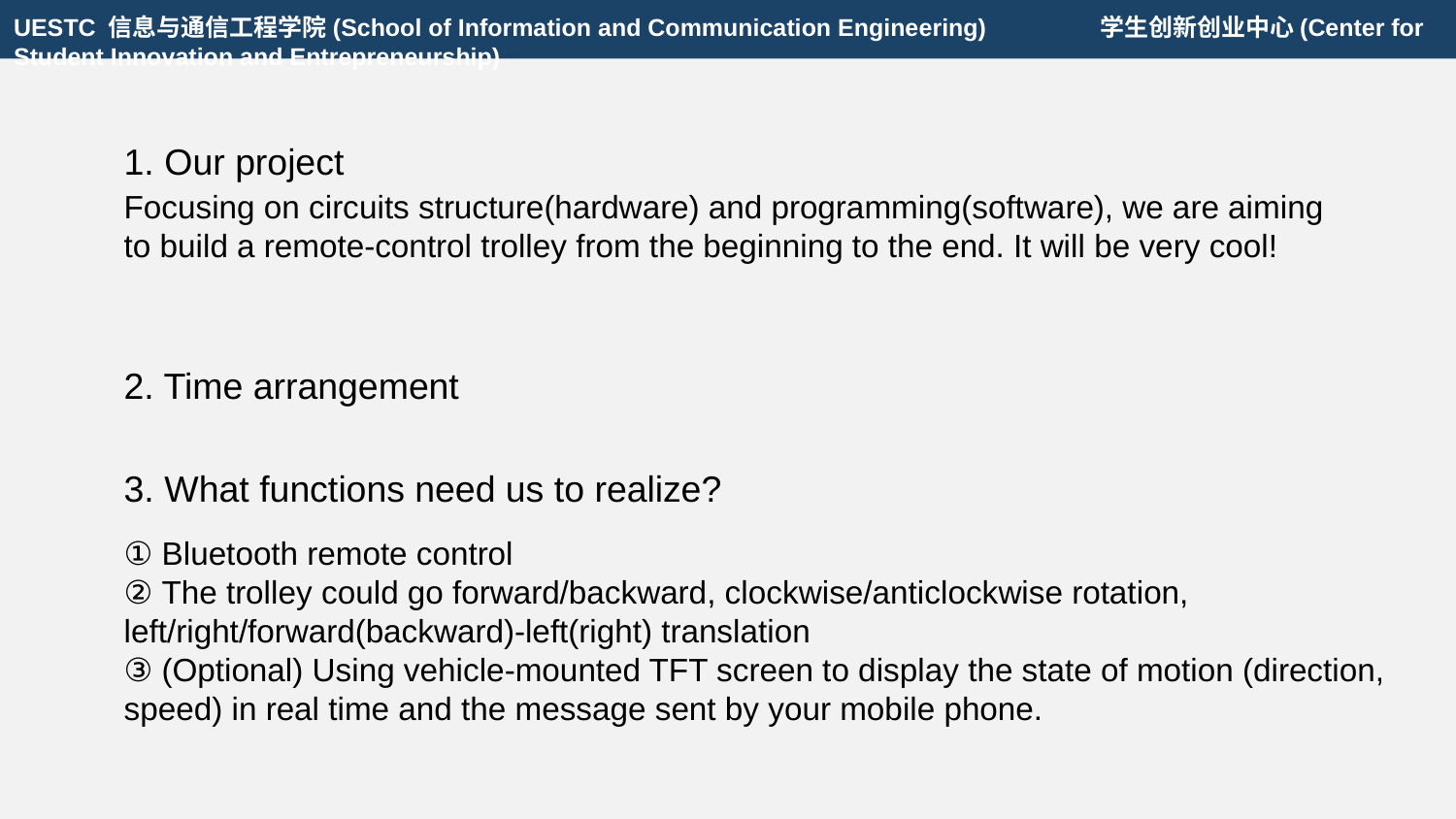

UESTC 信息与通信工程学院(School of Information and Communication Engineering) 	         学生创新创业中心(Center for Student Innovation and Entrepreneurship)
1. Our project
Focusing on circuits structure(hardware) and programming(software), we are aiming to build a remote-control trolley from the beginning to the end. It will be very cool!
2. Time arrangement
3. What functions need us to realize?
① Bluetooth remote control
② The trolley could go forward/backward, clockwise/anticlockwise rotation, left/right/forward(backward)-left(right) translation
③ (Optional) Using vehicle-mounted TFT screen to display the state of motion (direction, speed) in real time and the message sent by your mobile phone.